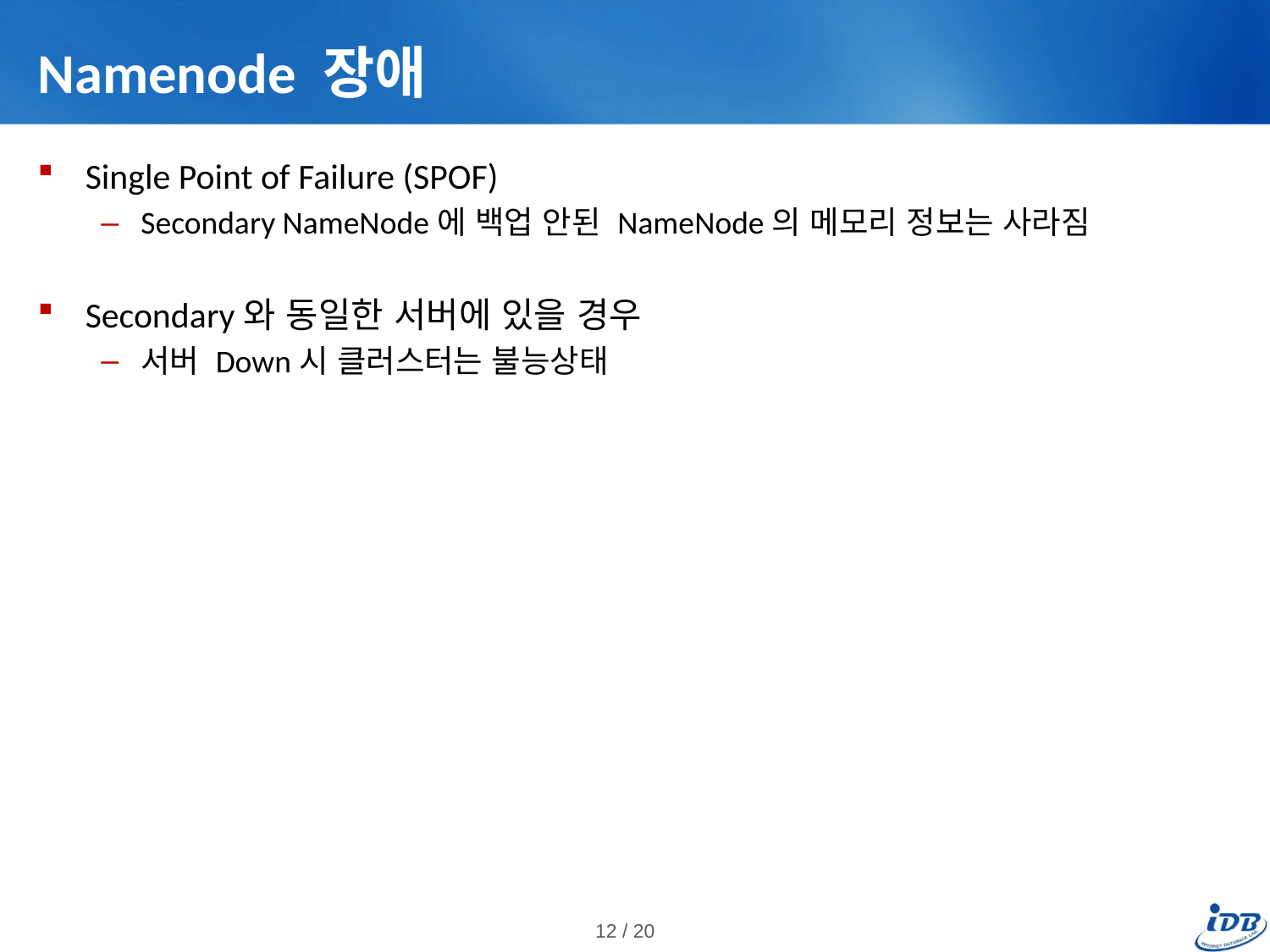

# Namenode 장애
Single Point of Failure (SPOF)
Secondary NameNode에 백업 안된 NameNode의 메모리 정보는 사라짐

Secondary와 동일한 서버에 있을 경우
서버 Down시 클러스터는 불능상태